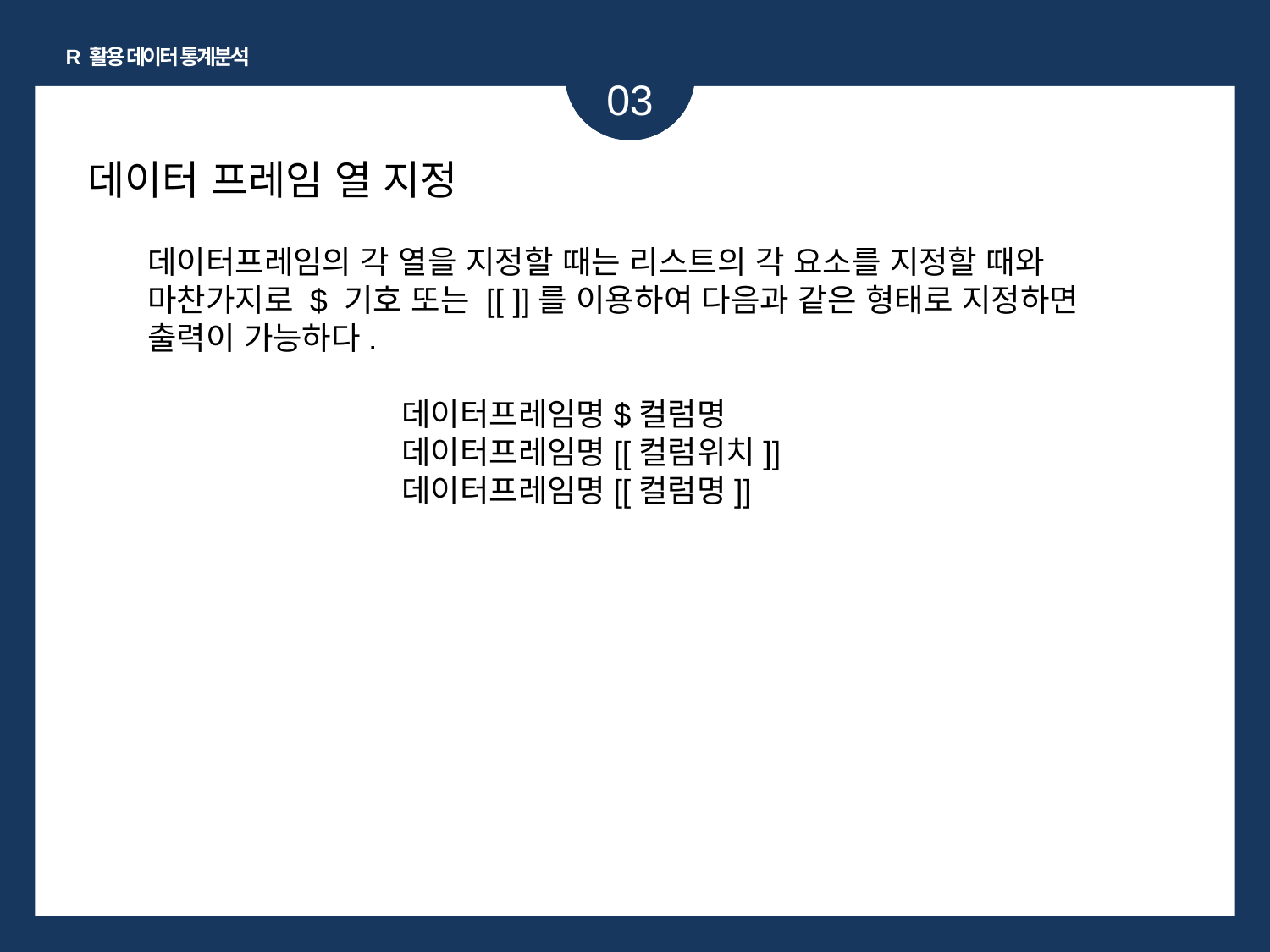

R 활용 데이터 통계분석
03
데이터 프레임 열 지정
데이터프레임의 각 열을 지정할 때는 리스트의 각 요소를 지정할 때와 마찬가지로 $ 기호 또는 [[ ]]를 이용하여 다음과 같은 형태로 지정하면 출력이 가능하다.

		데이터프레임명$컬럼명
		데이터프레임명[[컬럼위치]]
		데이터프레임명[[컬럼명]]